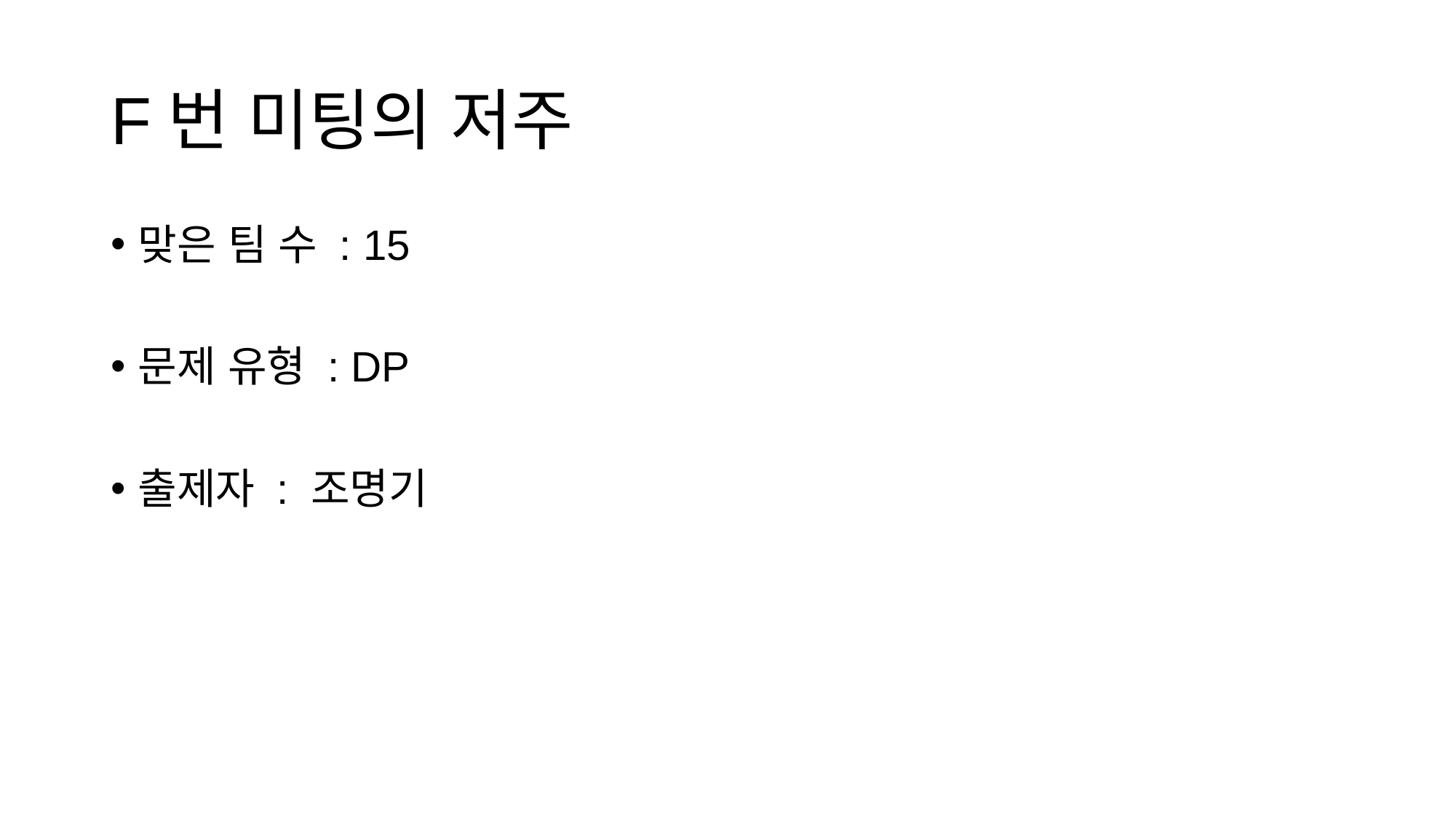

# F번 미팅의 저주
맞은 팀 수 : 15

문제 유형 : DP

출제자 : 조명기